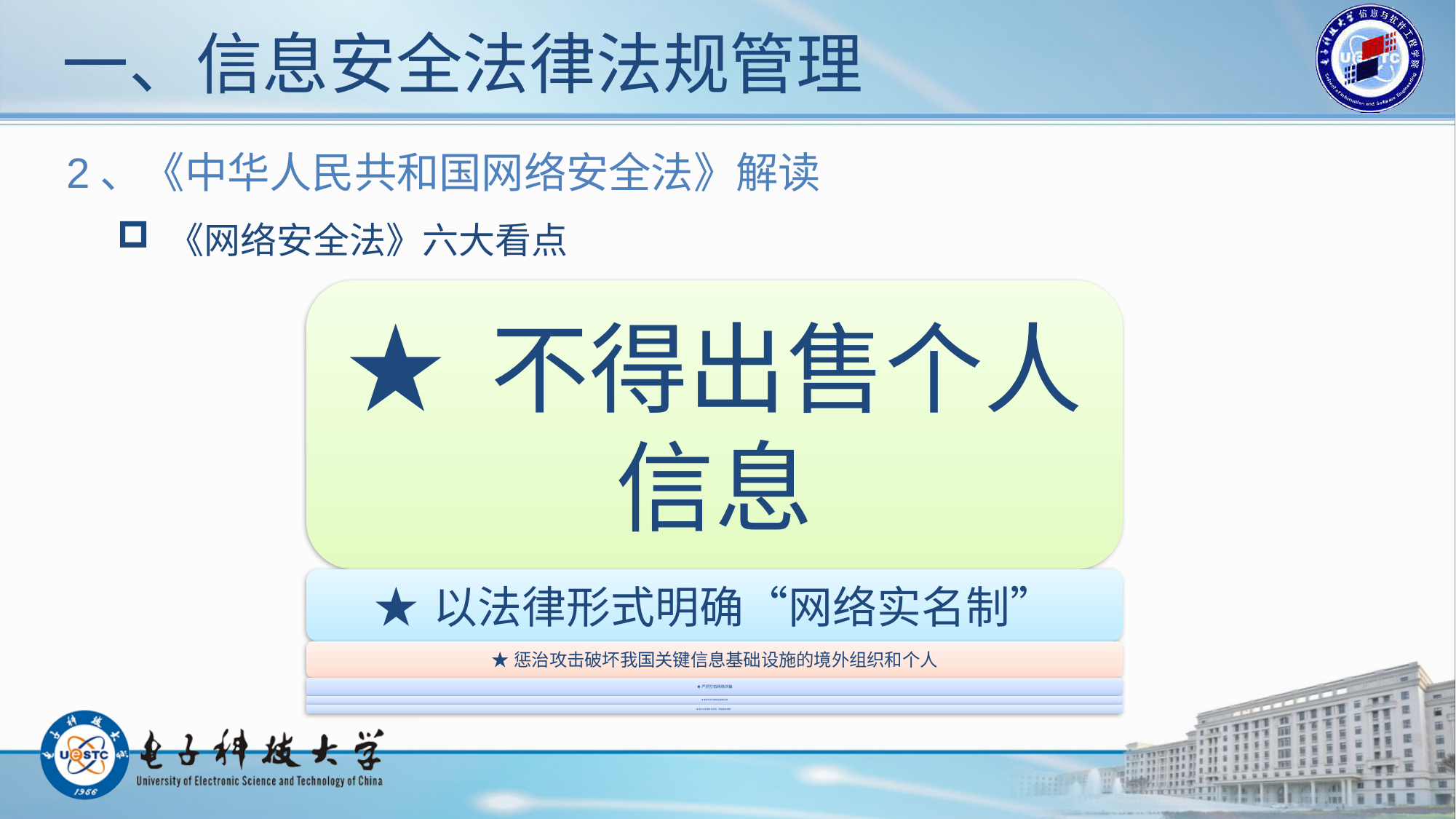

# 一、信息安全法律法规管理
2、《中华人民共和国网络安全法》解读
 《网络安全法》六大看点
★ 不得出售个人信息
★ 以法律形式明确“网络实名制”
★ 惩治攻击破坏我国关键信息基础设施的境外组织和个人
★ 严厉打击网络诈骗
★ 重点保护关键信息基础设施
★ 重大突发事件可采取“网络通信管制”